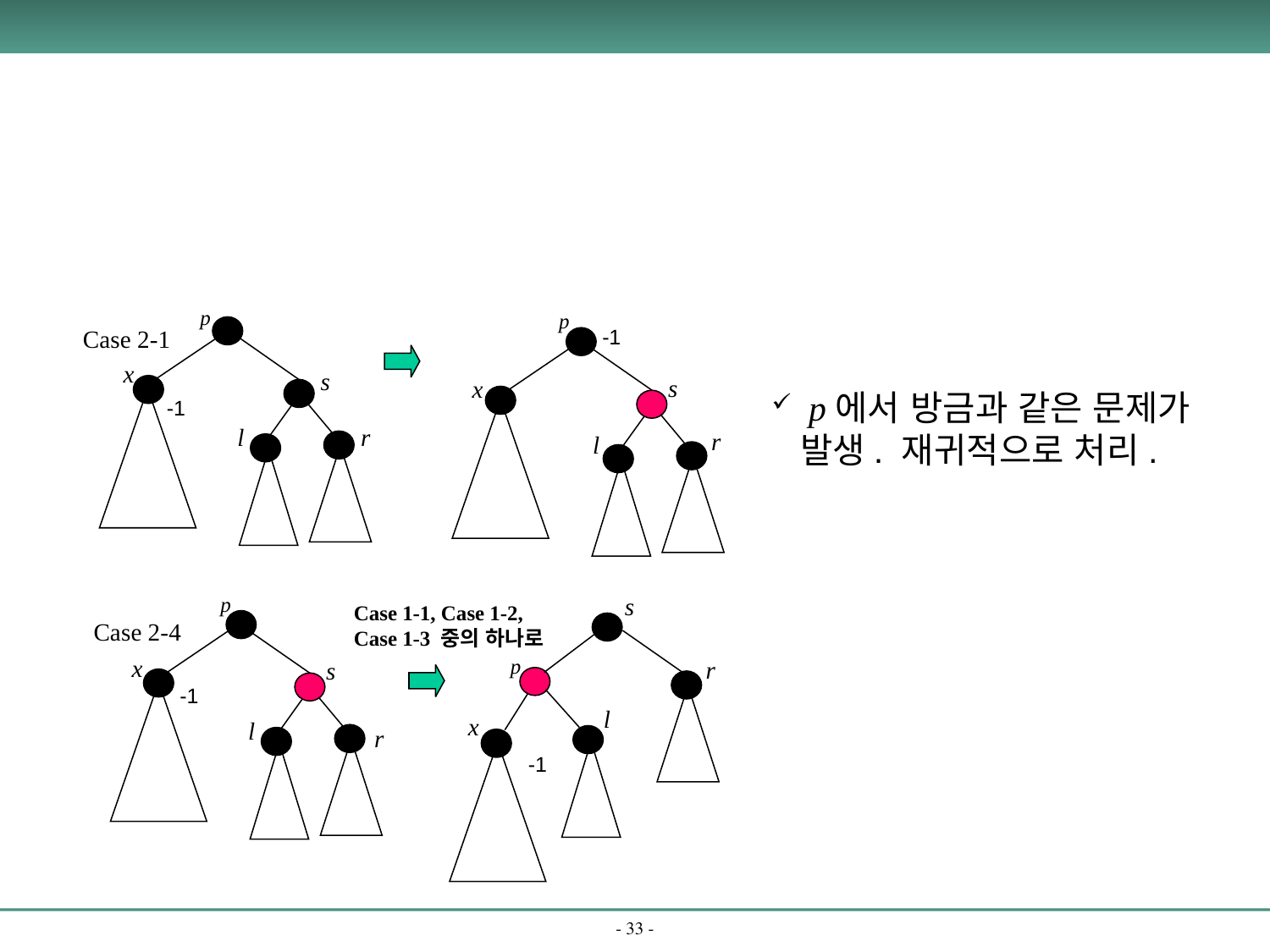

p
p
Case 2-1

-1

x
s
s
x

 p에서 방금과 같은 문제가
  발생. 재귀적으로 처리.

-1

r
l

r
l

p
s
Case 1-1, Case 1-2,
Case 1-3 중의 하나로
Case 2-4

x
p
r
s

-1

l

x
l
r

-1